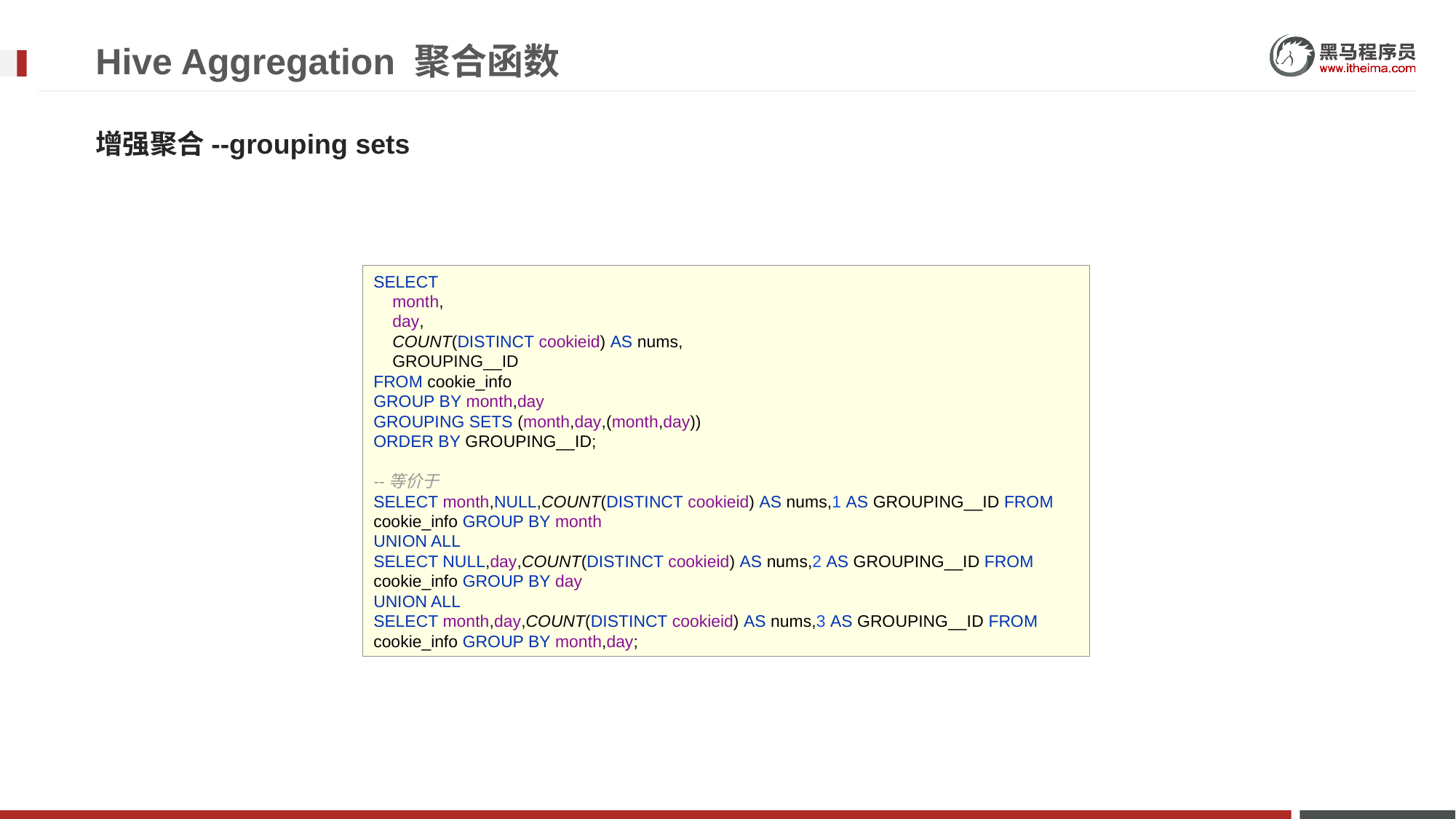

# Hive Aggregation 聚合函数
增强聚合--grouping sets
SELECT
    month,
    day,
    COUNT(DISTINCT cookieid) AS nums,
    GROUPING__ID
FROM cookie_info
GROUP BY month,day
GROUPING SETS (month,day,(month,day))
ORDER BY GROUPING__ID;
--等价于
SELECT month,NULL,COUNT(DISTINCT cookieid) AS nums,1 AS GROUPING__ID FROM cookie_info GROUP BY month
UNION ALL
SELECT NULL,day,COUNT(DISTINCT cookieid) AS nums,2 AS GROUPING__ID FROM cookie_info GROUP BY day
UNION ALL
SELECT month,day,COUNT(DISTINCT cookieid) AS nums,3 AS GROUPING__ID FROM cookie_info GROUP BY month,day;